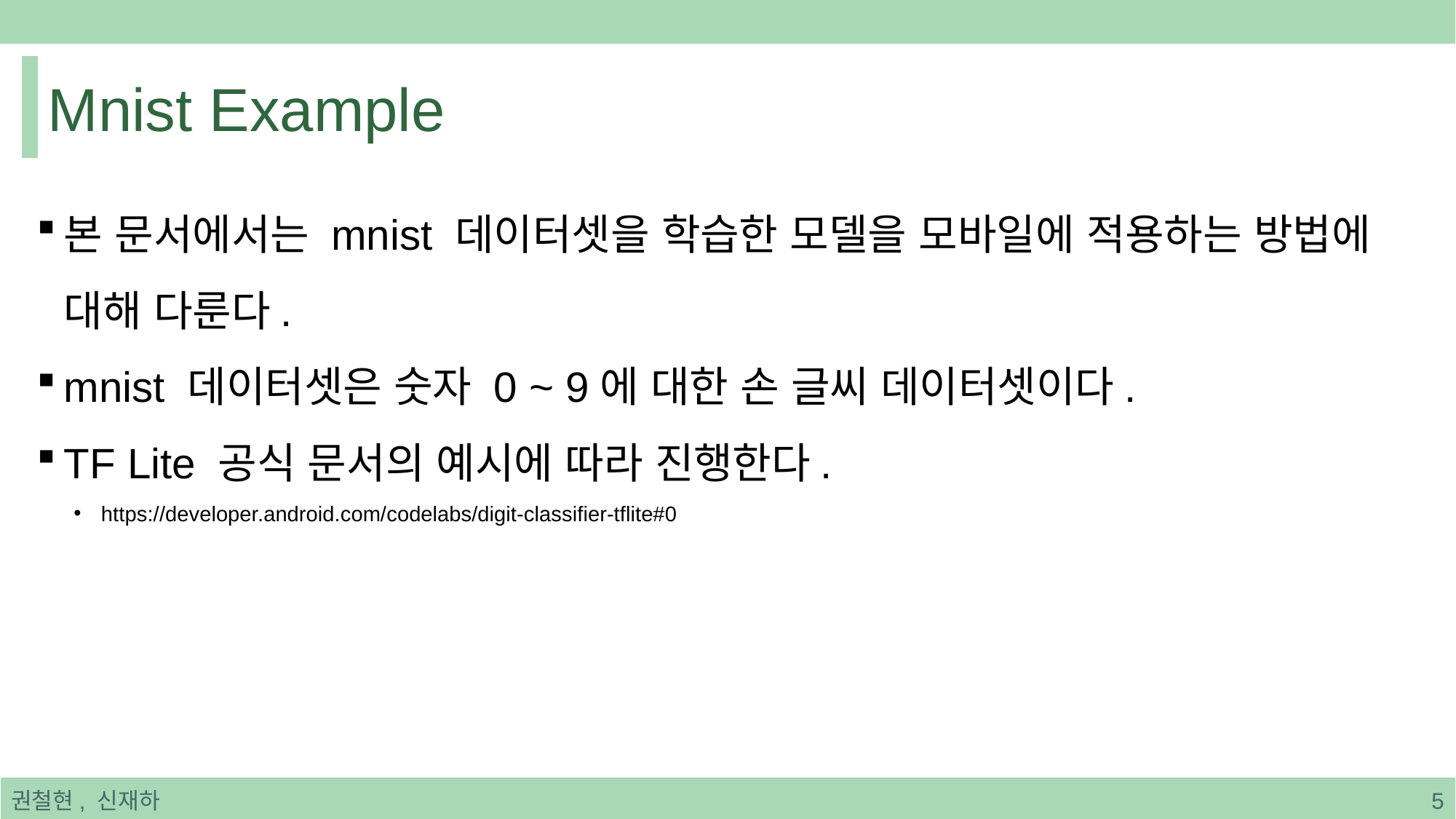

# Mnist Example
본 문서에서는 mnist 데이터셋을 학습한 모델을 모바일에 적용하는 방법에 대해 다룬다.
mnist 데이터셋은 숫자 0 ~ 9에 대한 손 글씨 데이터셋이다.
TF Lite 공식 문서의 예시에 따라 진행한다.
https://developer.android.com/codelabs/digit-classifier-tflite#0

권철현, 신재하
5